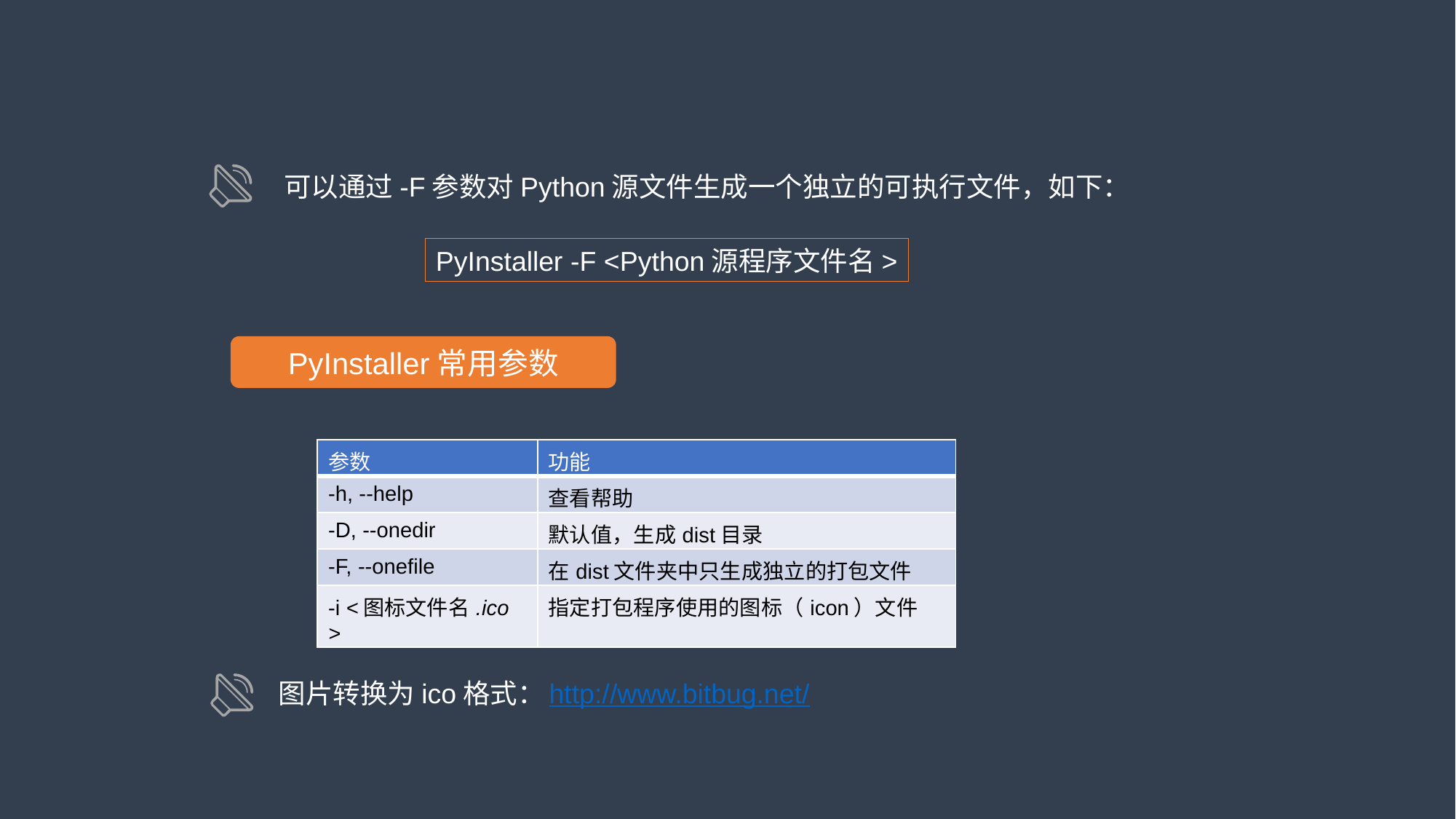

可以通过-F参数对Python源文件生成一个独立的可执行文件，如下：
PyInstaller -F <Python源程序文件名>
PyInstaller常用参数
| 参数 | 功能 |
| --- | --- |
| -h, --help | 查看帮助 |
| -D, --onedir | 默认值，生成dist目录 |
| -F, --onefile | 在dist文件夹中只生成独立的打包文件 |
| -i <图标文件名.ico > | 指定打包程序使用的图标（icon）文件 |
图片转换为ico格式：
http://www.bitbug.net/